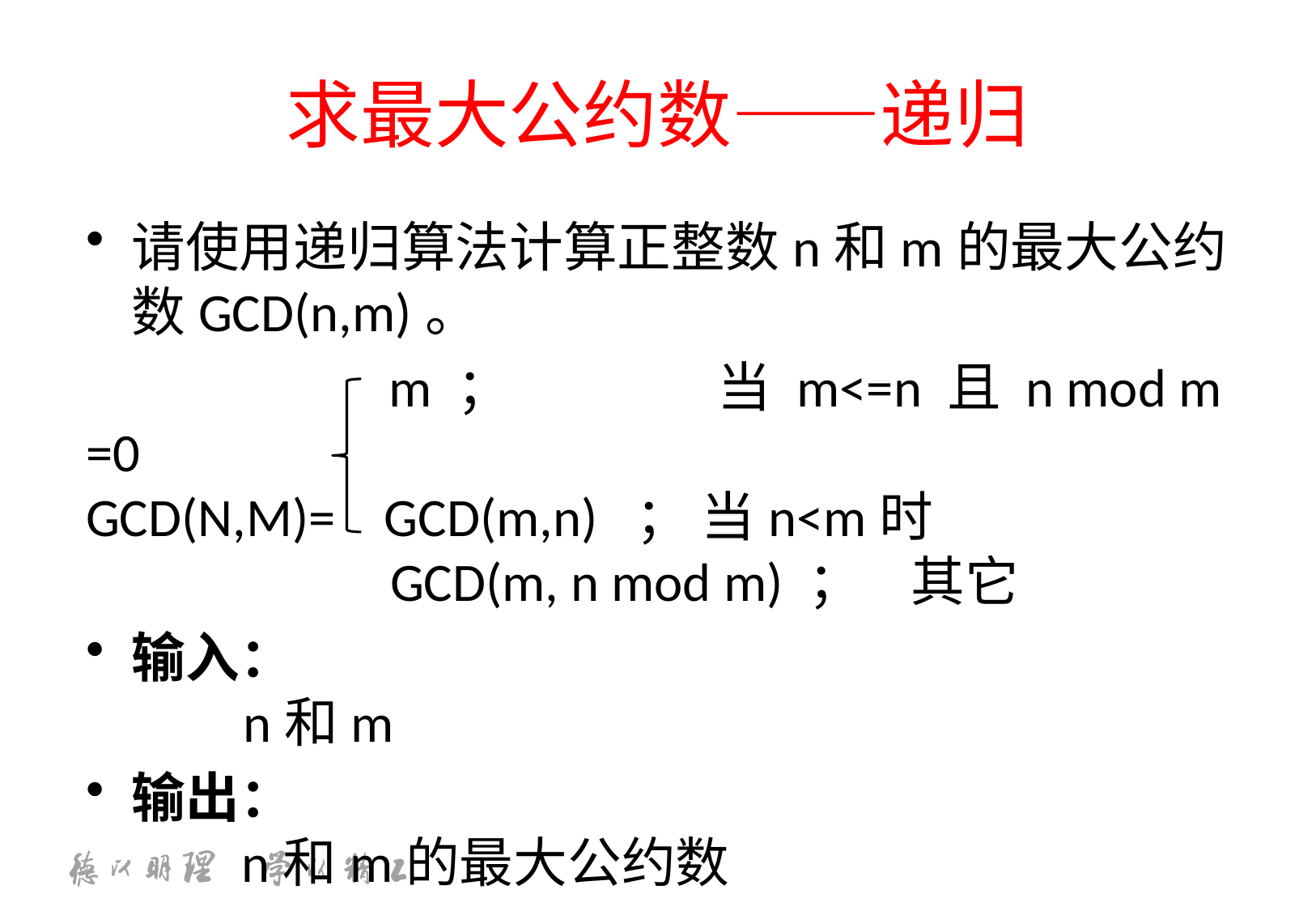

# 求最大公约数——递归
请使用递归算法计算正整数n和m的最大公约数GCD(n,m)。
　　               m ；                 当 m<=n 且 n mod m =0
GCD(N,M)=    GCD(m,n)  ； 当n<m时
                        GCD(m, n mod m) ；    其它
输入：
        n和m
输出：
        n和m的最大公约数

116